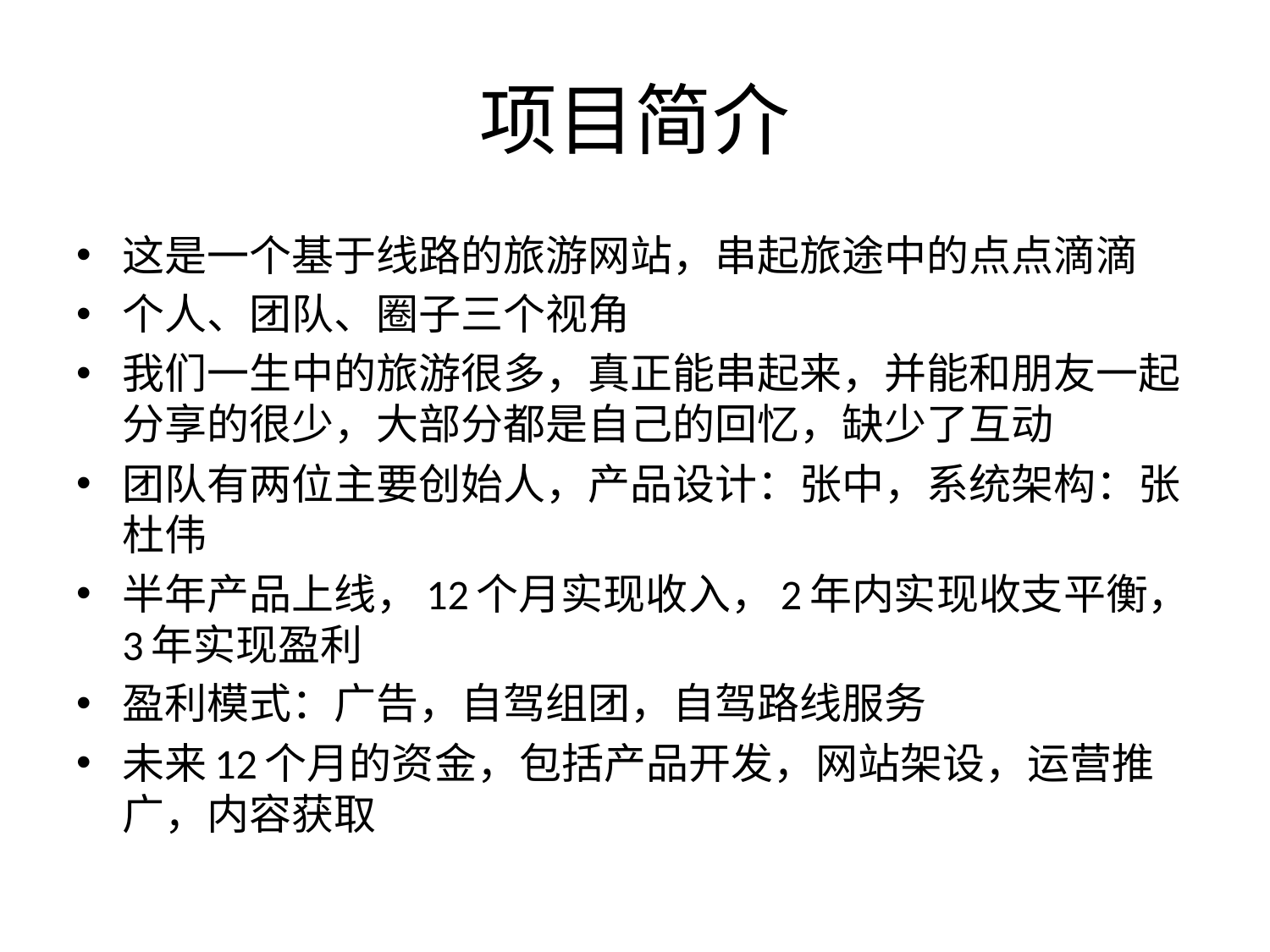

# 项目简介
这是一个基于线路的旅游网站，串起旅途中的点点滴滴
个人、团队、圈子三个视角
我们一生中的旅游很多，真正能串起来，并能和朋友一起分享的很少，大部分都是自己的回忆，缺少了互动
团队有两位主要创始人，产品设计：张中，系统架构：张杜伟
半年产品上线，12个月实现收入，2年内实现收支平衡，3年实现盈利
盈利模式：广告，自驾组团，自驾路线服务
未来12个月的资金，包括产品开发，网站架设，运营推广，内容获取